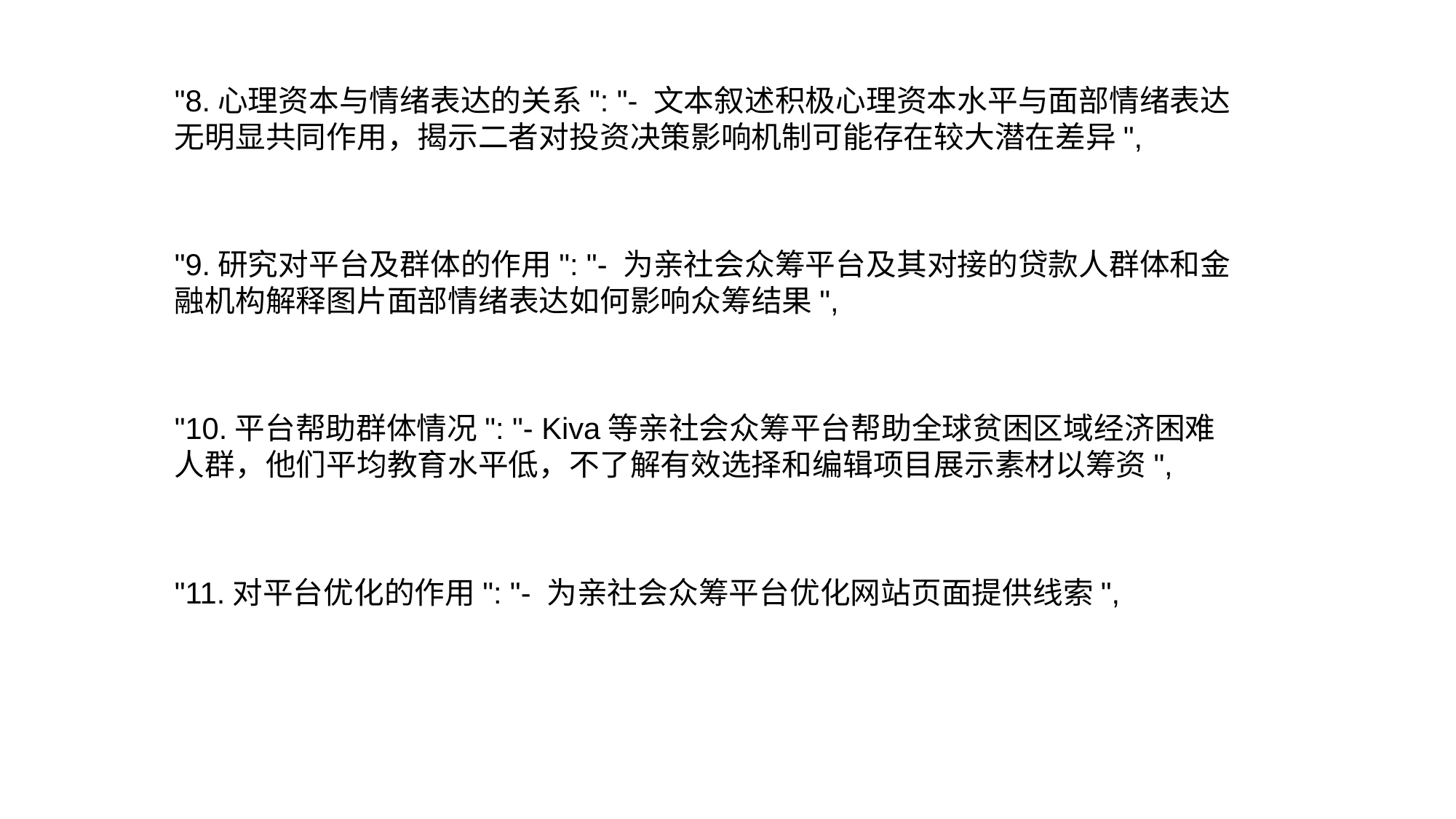

"8.心理资本与情绪表达的关系": "- 文本叙述积极心理资本水平与面部情绪表达无明显共同作用，揭示二者对投资决策影响机制可能存在较大潜在差异",

"9.研究对平台及群体的作用": "- 为亲社会众筹平台及其对接的贷款人群体和金融机构解释图片面部情绪表达如何影响众筹结果",
"10.平台帮助群体情况": "- Kiva等亲社会众筹平台帮助全球贫困区域经济困难人群，他们平均教育水平低，不了解有效选择和编辑项目展示素材以筹资",
"11.对平台优化的作用": "- 为亲社会众筹平台优化网站页面提供线索",